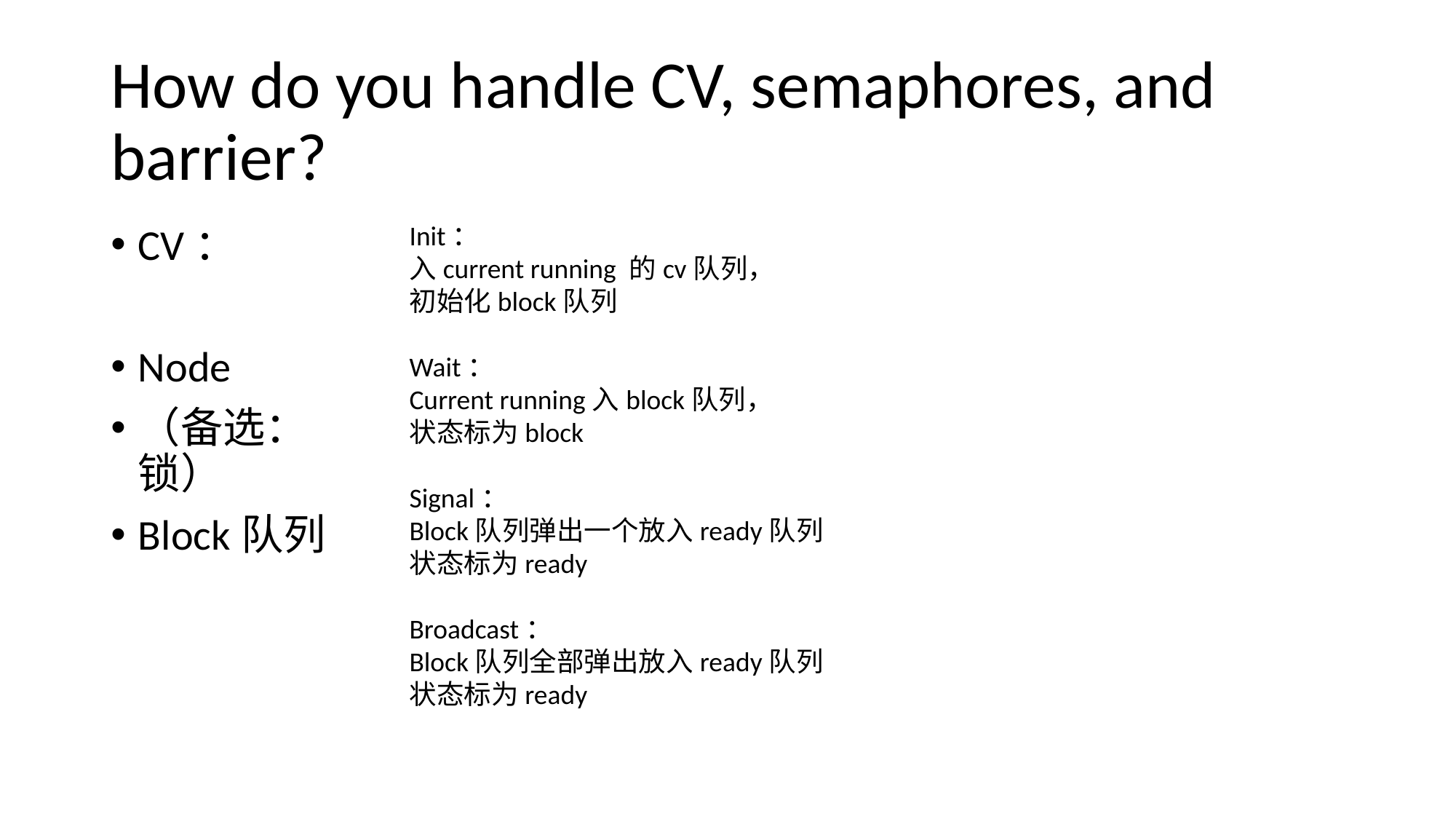

# How do you handle CV, semaphores, and barrier?
Init：
入current running 的cv队列，
初始化block队列

Wait：
Current running入block队列，
状态标为block

Signal：
Block队列弹出一个放入ready队列
状态标为ready

Broadcast：
Block队列全部弹出放入ready队列
状态标为ready
CV：

Node
（备选：锁）
Block队列